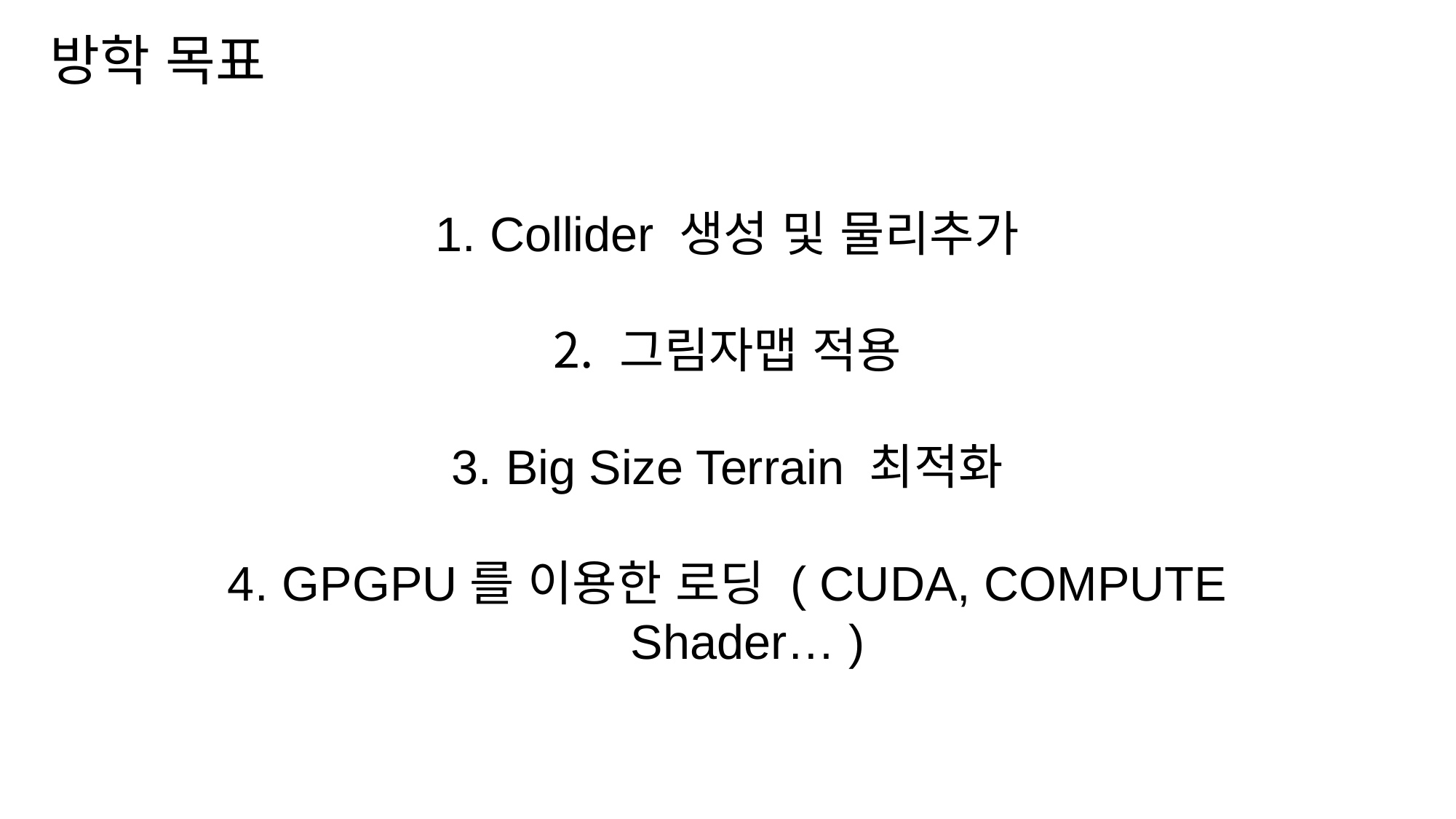

방학 목표

 Collider 생성 및 물리추가

 그림자맵 적용

 Big Size Terrain 최적화

 GPGPU를 이용한 로딩 ( CUDA, COMPUTE Shader… )